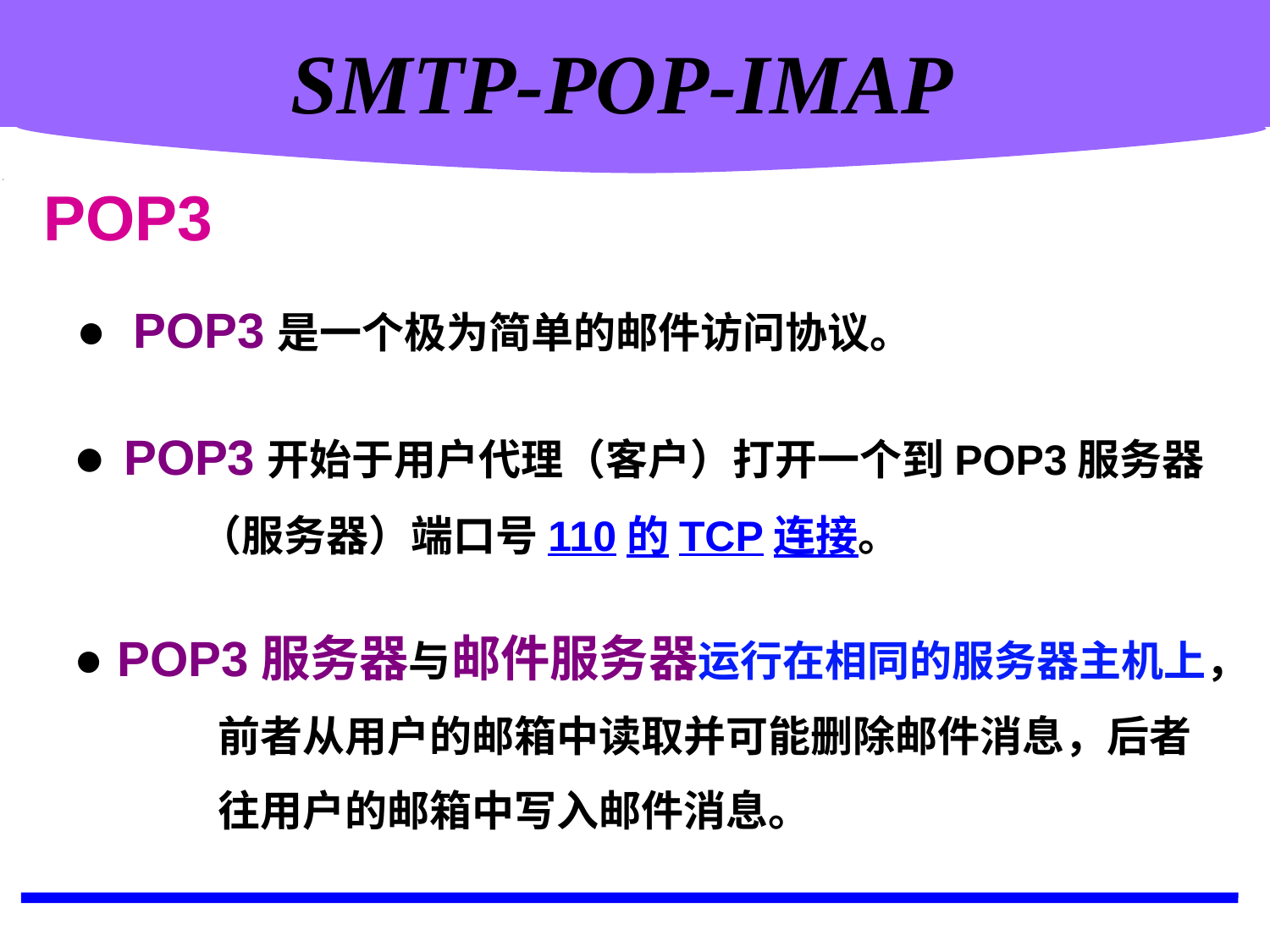

计算机网络概述
SMTP-POP-IMAP

POP3

 ●  POP3是一个极为简单的邮件访问协议。
 ●  POP3开始于用户代理（客户）打开一个到POP3服务器
             （服务器）端口号110的TCP连接。
 ● POP3服务器与邮件服务器运行在相同的服务器主机上，
               前者从用户的邮箱中读取并可能删除邮件消息，后者
               往用户的邮箱中写入邮件消息。